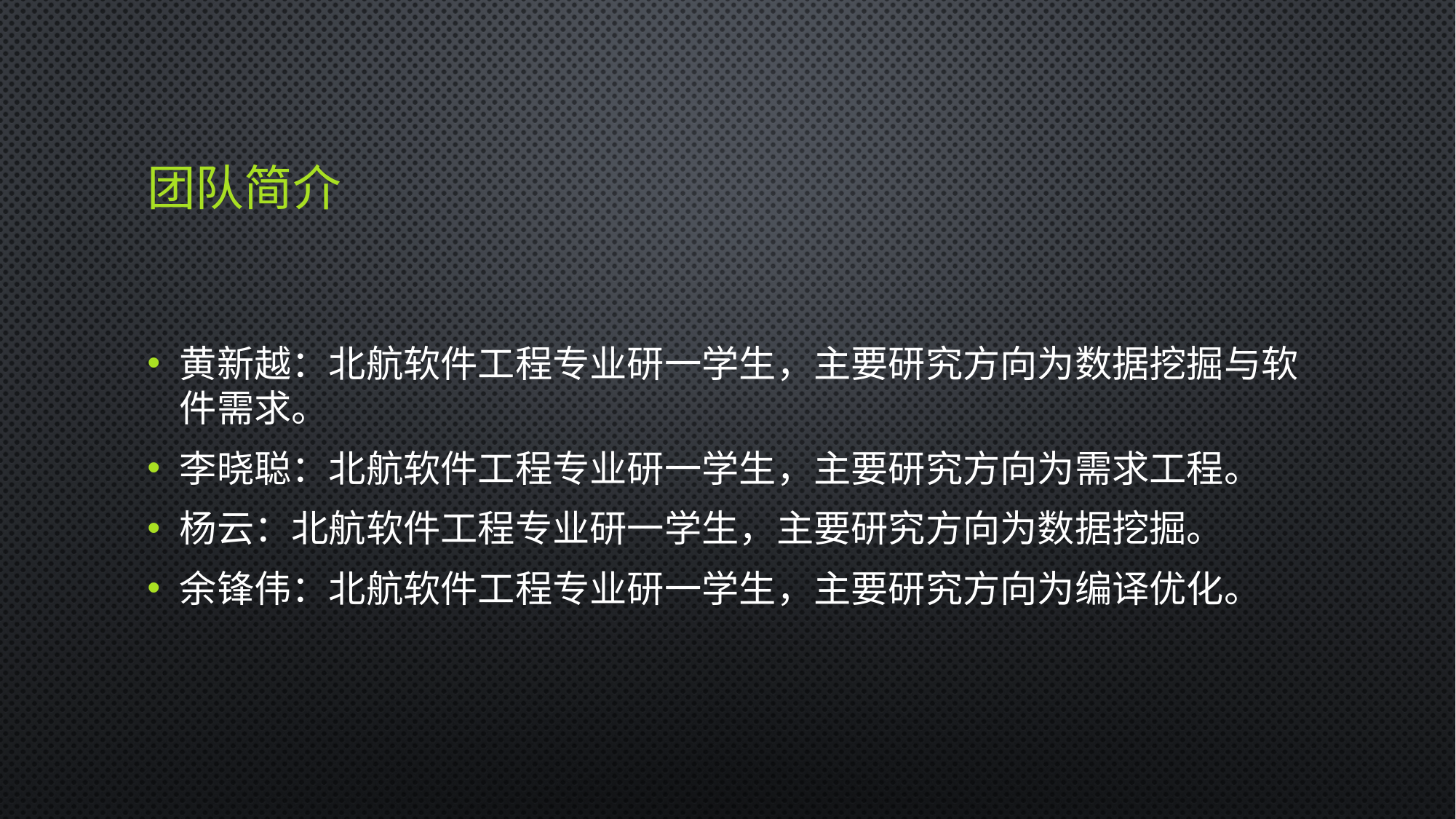

# 团队简介
黄新越：北航软件工程专业研一学生，主要研究方向为数据挖掘与软件需求。
李晓聪：北航软件工程专业研一学生，主要研究方向为需求工程。
杨云：北航软件工程专业研一学生，主要研究方向为数据挖掘。
余锋伟：北航软件工程专业研一学生，主要研究方向为编译优化。